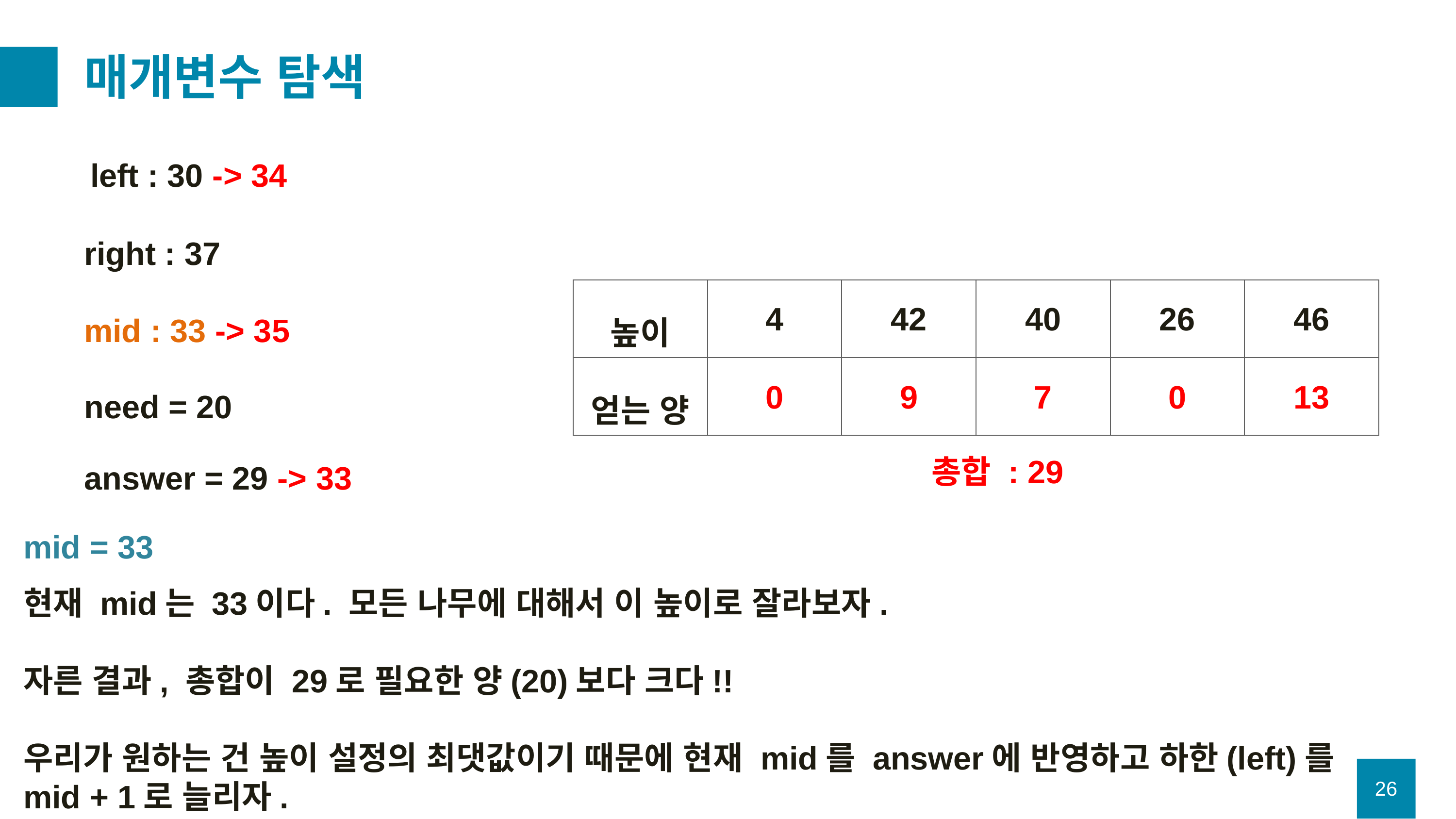

# 매개변수 탐색
left : 30 -> 34
right : 37
| 높이 | 4 | 42 | 40 | 26 | 46 |
| --- | --- | --- | --- | --- | --- |
| 얻는 양 | 0 | 9 | 7 | 0 | 13 |
mid : 33 -> 35
need = 20
총합 : 29
answer = 29 -> 33
mid = 33
현재 mid는 33이다. 모든 나무에 대해서 이 높이로 잘라보자.

자른 결과, 총합이 29로 필요한 양(20)보다 크다!!

우리가 원하는 건 높이 설정의 최댓값이기 때문에 현재 mid를 answer에 반영하고 하한(left)를
mid + 1로 늘리자.
26